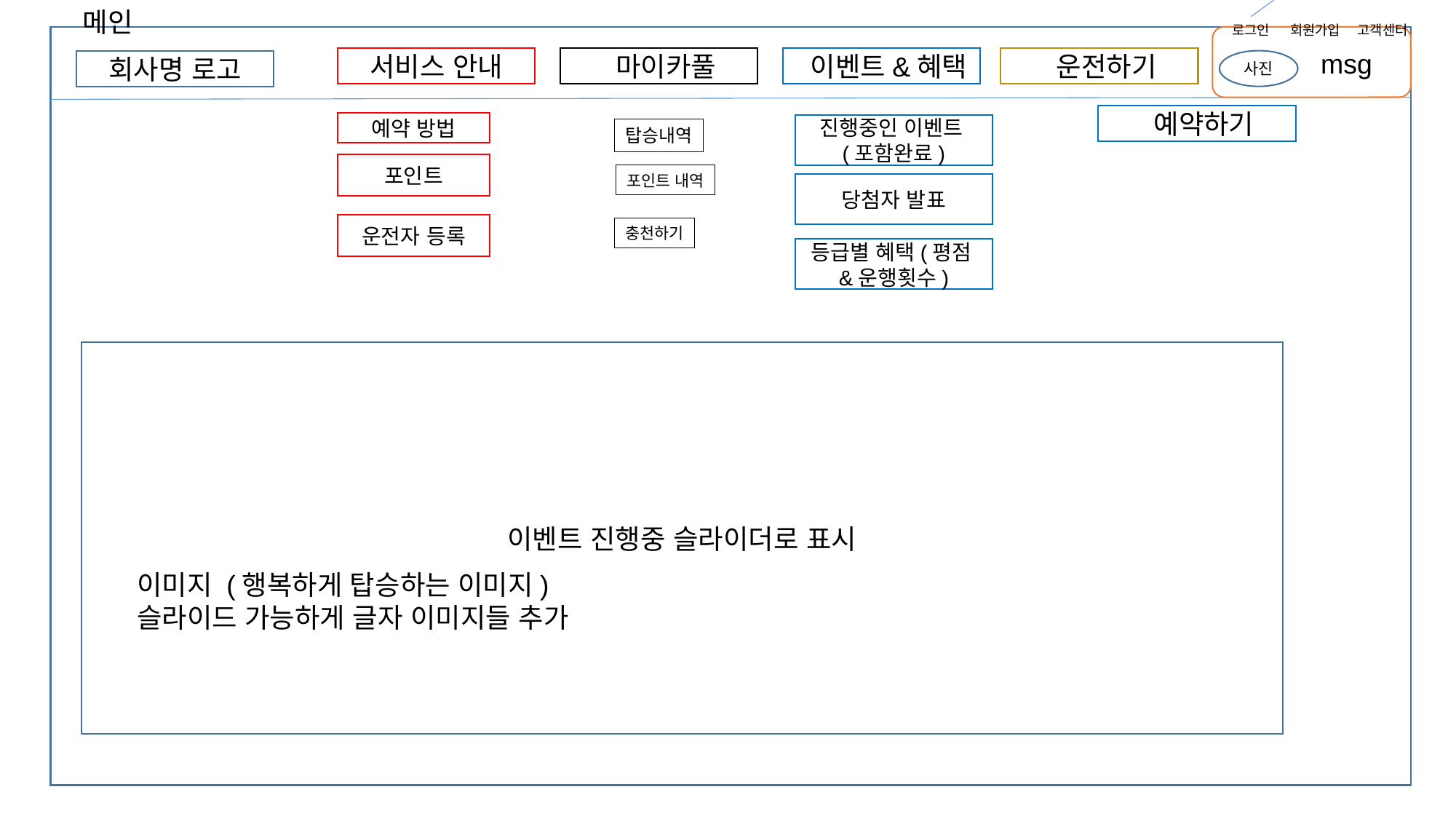

메인

마이페이지
로그인
회원가입
고객센터
고객센터

msg

서비스 안내
 마이카풀
 이벤트&혜택
 운전하기
회사명 로고
사진
1:1문의
 예약하기
예약 방법
진행중인 이벤트(포함완료)
탑승내역
포인트
포인트 내역
자주묻는
질문
당첨자 발표
운전자 등록
충천하기
등급별 혜택(평점&운행횟수)
신고하기
이벤트 진행중 슬라이더로 표시
이미지 (행복하게 탑승하는 이미지)
슬라이드 가능하게 글자 이미지들 추가